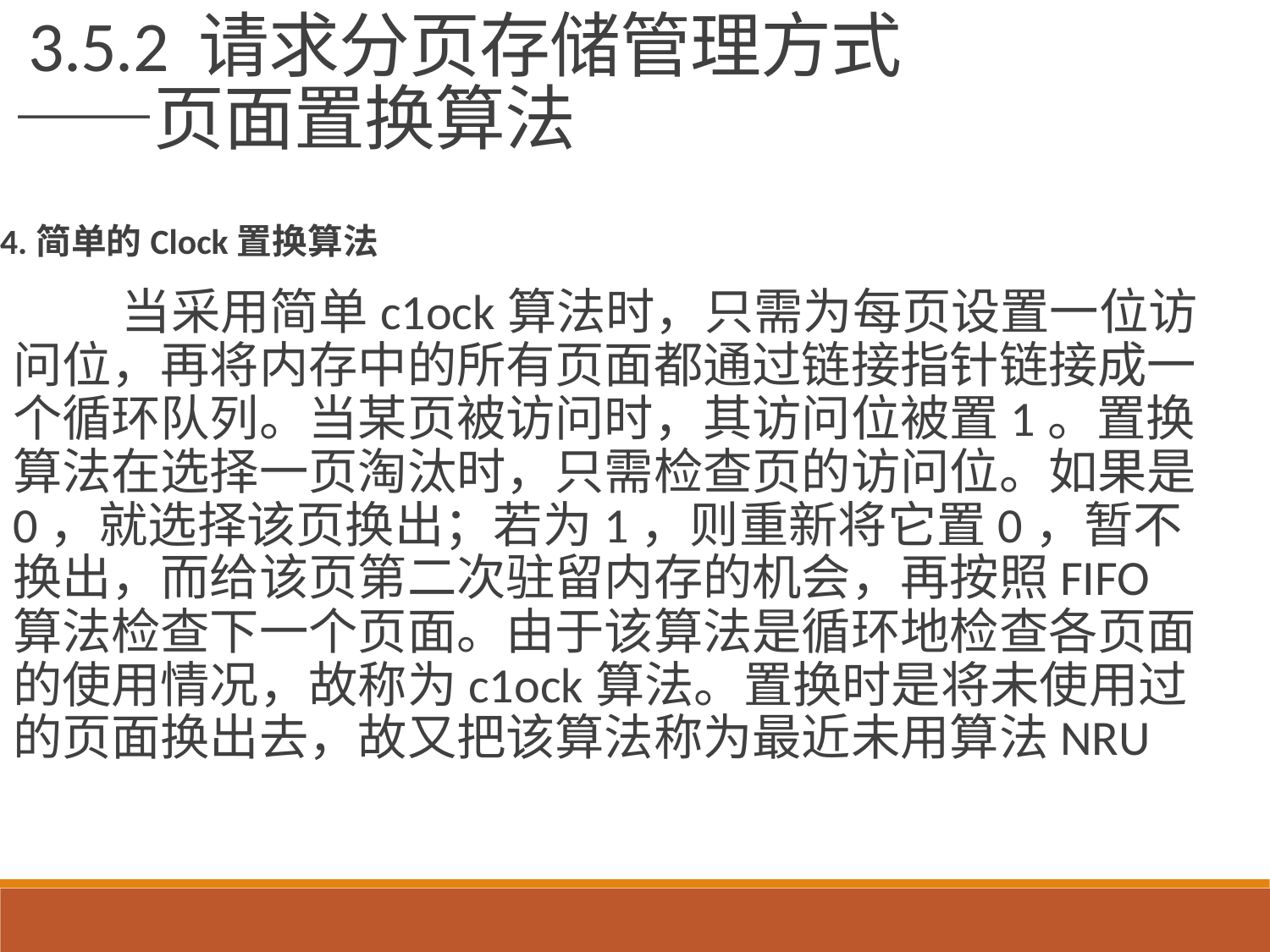

3.5.2 请求分页存储管理方式
——页面置换算法
4.简单的Clock置换算法
          当采用简单c1ock算法时，只需为每页设置一位访问位，再将内存中的所有页面都通过链接指针链接成一个循环队列。当某页被访问时，其访问位被置1。置换算法在选择一页淘汰时，只需检查页的访问位。如果是0，就选择该页换出；若为1，则重新将它置0，暂不换出，而给该页第二次驻留内存的机会，再按照FIFO算法检查下一个页面。由于该算法是循环地检查各页面的使用情况，故称为c1ock算法。置换时是将未使用过的页面换出去，故又把该算法称为最近未用算法NRU